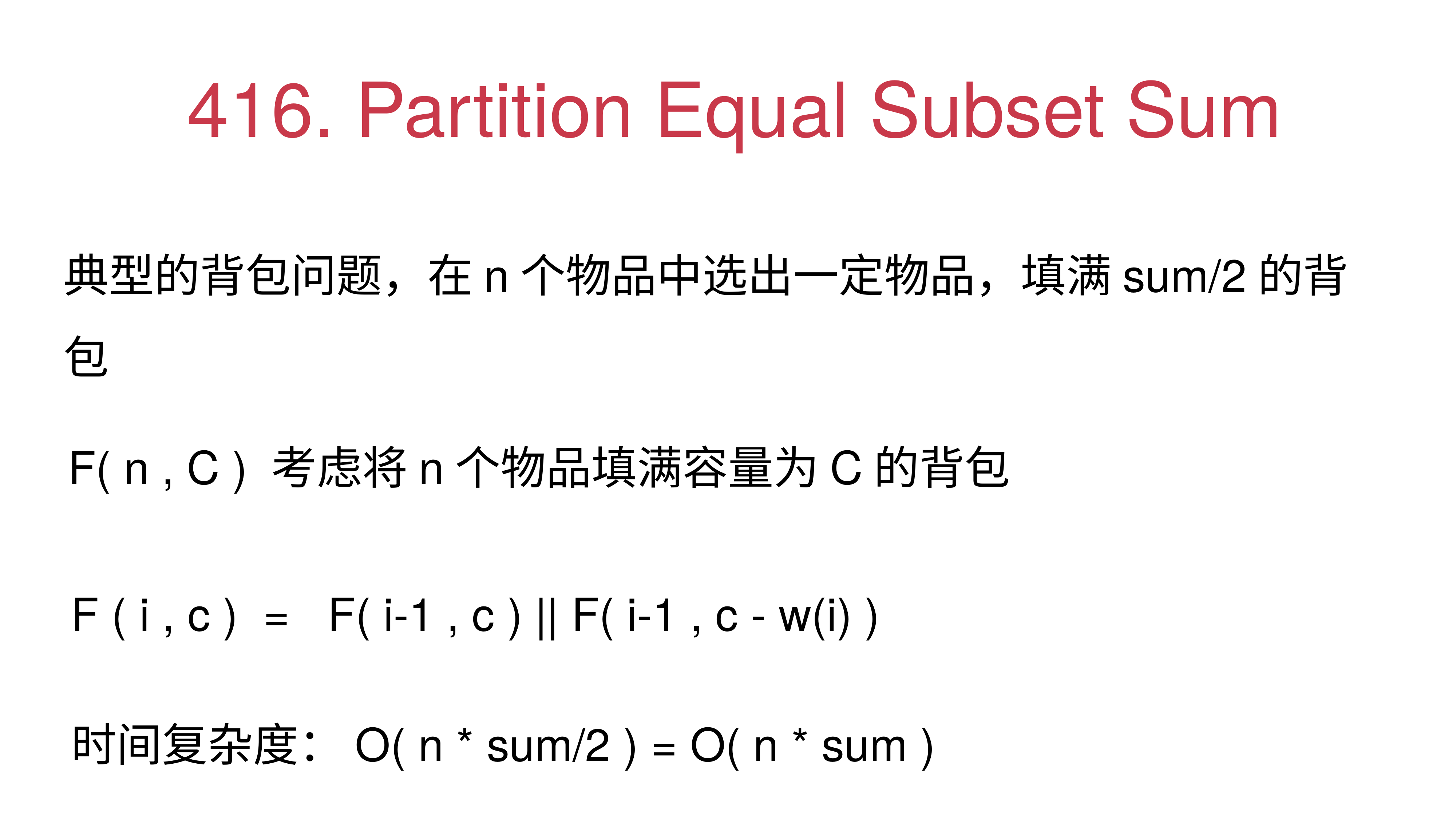

# 416. Partition Equal Subset Sum
典型的背包问题，在n个物品中选出一定物品，填满sum/2的背包
F( n , C ) 考虑将n个物品填满容量为C的背包
F ( i , c )  =   F( i-1 , c ) || F( i-1 , c - w(i) )
时间复杂度：O( n * sum/2 ) = O( n * sum )